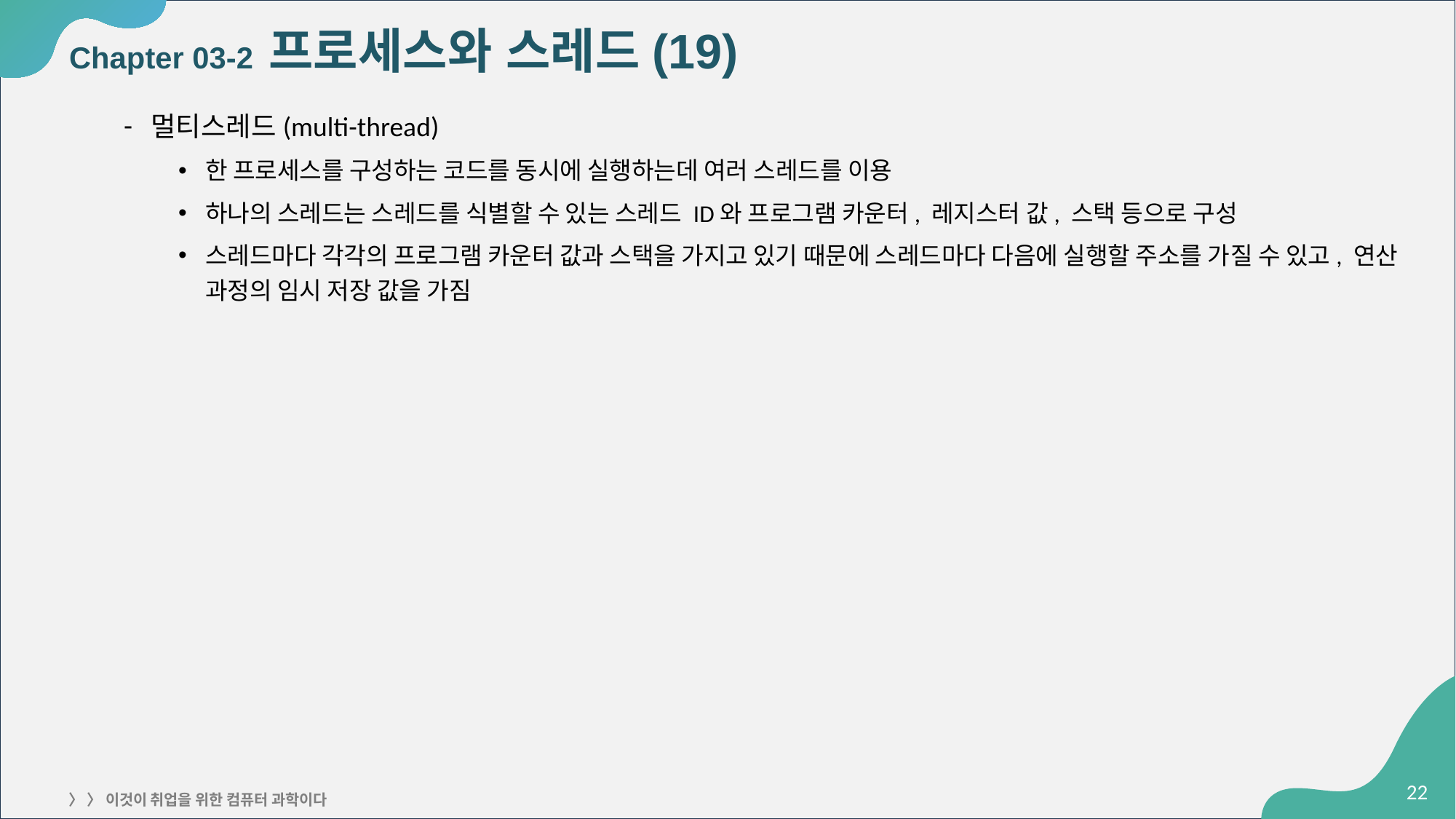

# Chapter 03-2 프로세스와 스레드(19)
멀티스레드(multi-thread)
한 프로세스를 구성하는 코드를 동시에 실행하는데 여러 스레드를 이용
하나의 스레드는 스레드를 식별할 수 있는 스레드 ID와 프로그램 카운터, 레지스터 값, 스택 등으로 구성
스레드마다 각각의 프로그램 카운터 값과 스택을 가지고 있기 때문에 스레드마다 다음에 실행할 주소를 가질 수 있고, 연산 과정의 임시 저장 값을 가짐
22
〉 〉 이것이 취업을 위한 컴퓨터 과학이다